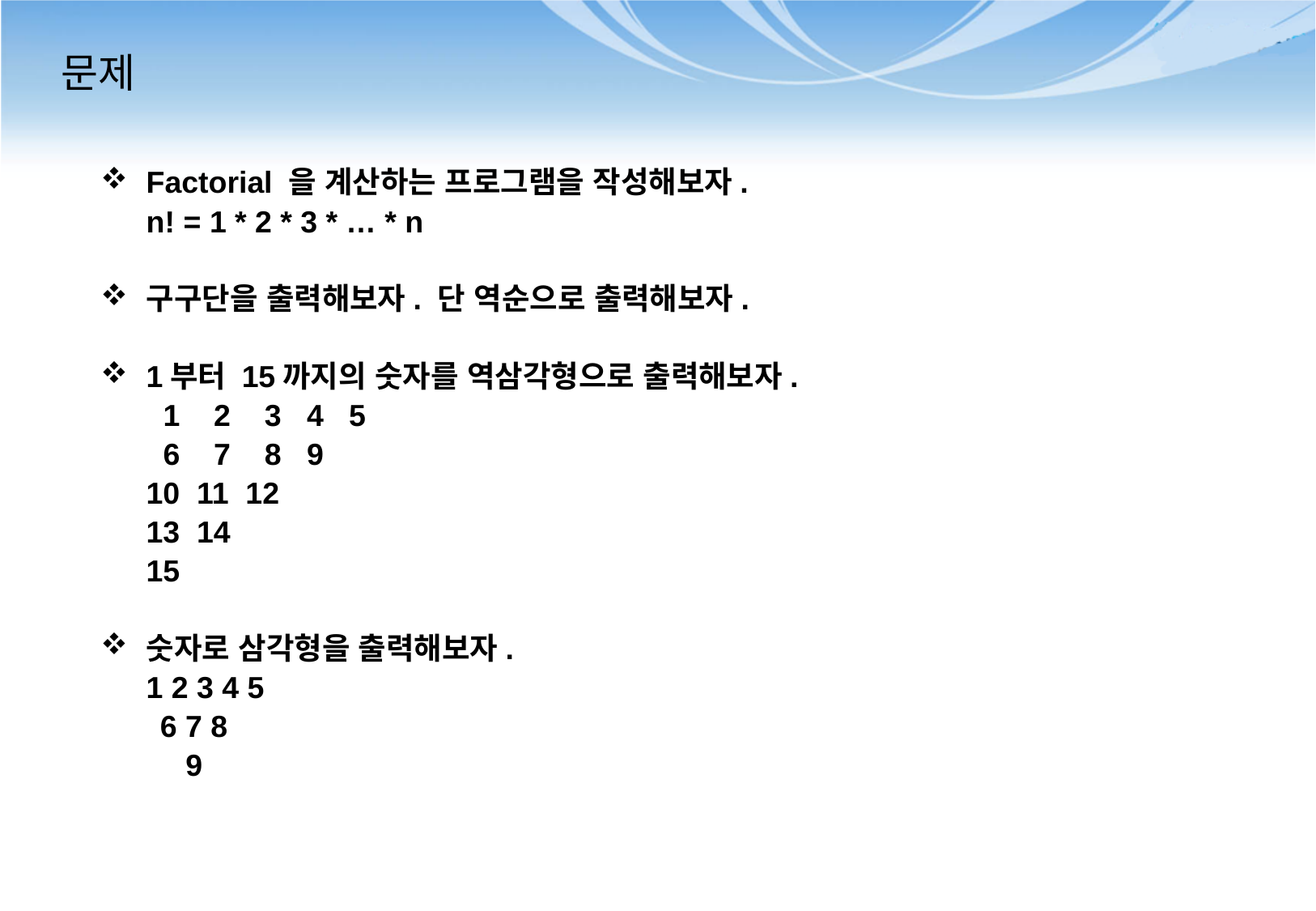

# 문제
Factorial 을 계산하는 프로그램을 작성해보자.
	n! = 1 * 2 * 3 * … * n

구구단을 출력해보자. 단 역순으로 출력해보자.

1부터 15까지의 숫자를 역삼각형으로 출력해보자.
	  1    2    3   4   5
	  6    7    8   9
	10  11  12
	13  14
	15

숫자로 삼각형을 출력해보자.
	1 2 3 4 5
       6 7 8
          9